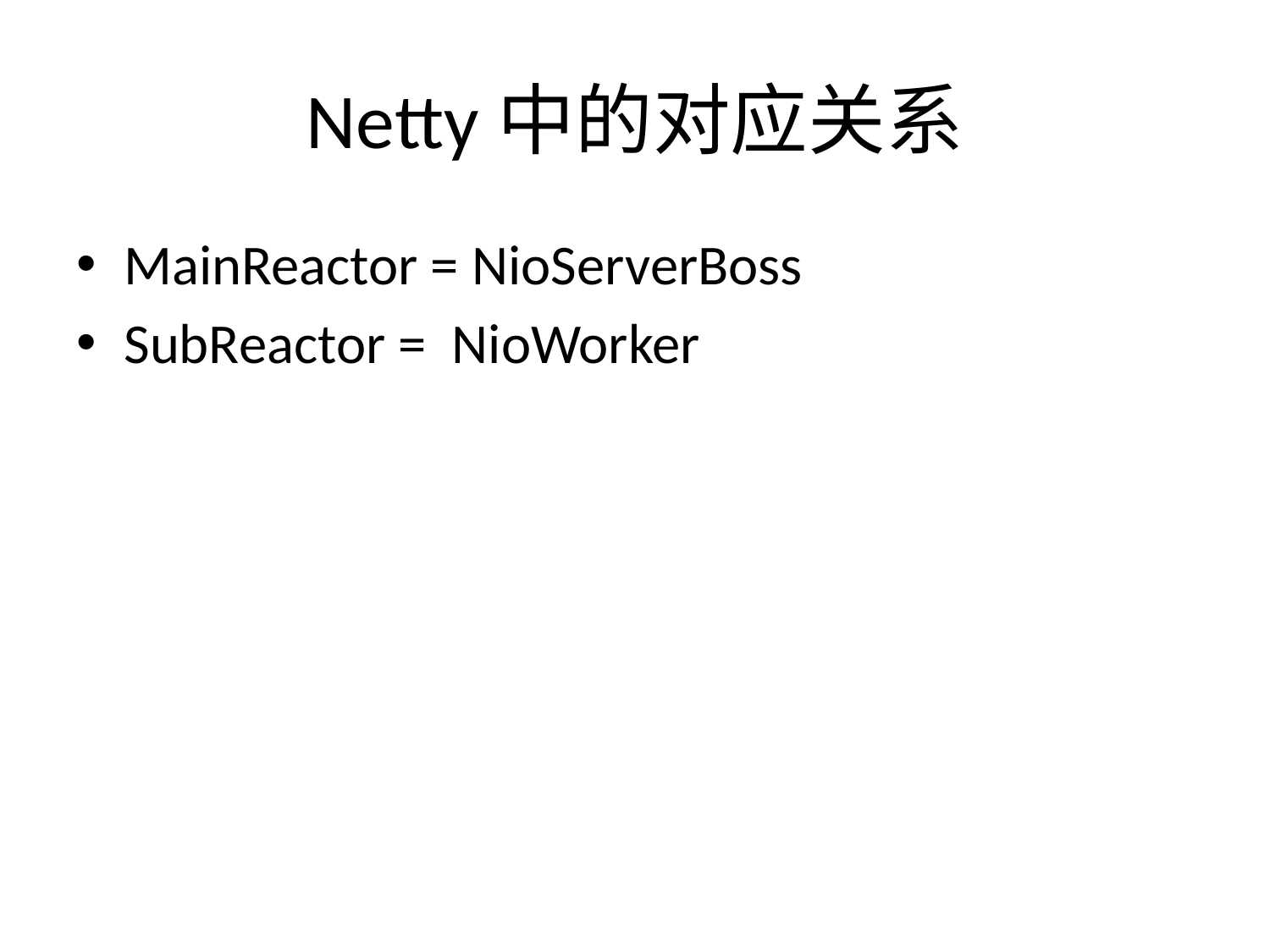

# Netty中的对应关系
MainReactor = NioServerBoss
SubReactor =  NioWorker